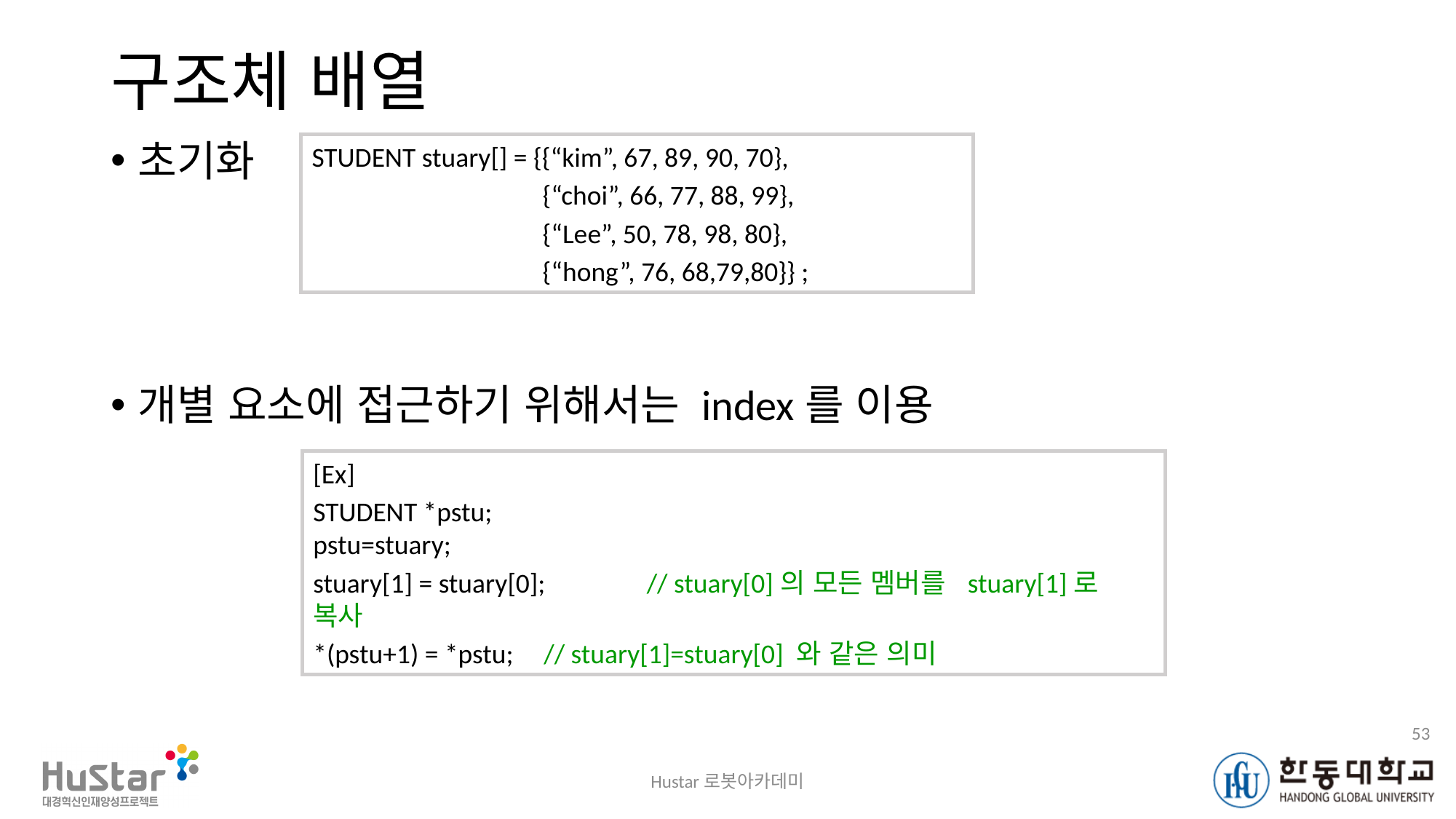

# 구조체 배열
초기화

개별 요소에 접근하기 위해서는 index를 이용
STUDENT stuary[] = {{“kim”, 67, 89, 90, 70},
		  {“choi”, 66, 77, 88, 99},
		  {“Lee”, 50, 78, 98, 80},
		  {“hong”, 76, 68,79,80}} ;
[Ex]
STUDENT *pstu;
pstu=stuary;
stuary[1] = stuary[0];	 // stuary[0]의 모든 멤버를  stuary[1]로 복사
*(pstu+1) = *pstu;	  // stuary[1]=stuary[0] 와 같은 의미
53
Hustar로봇아카데미